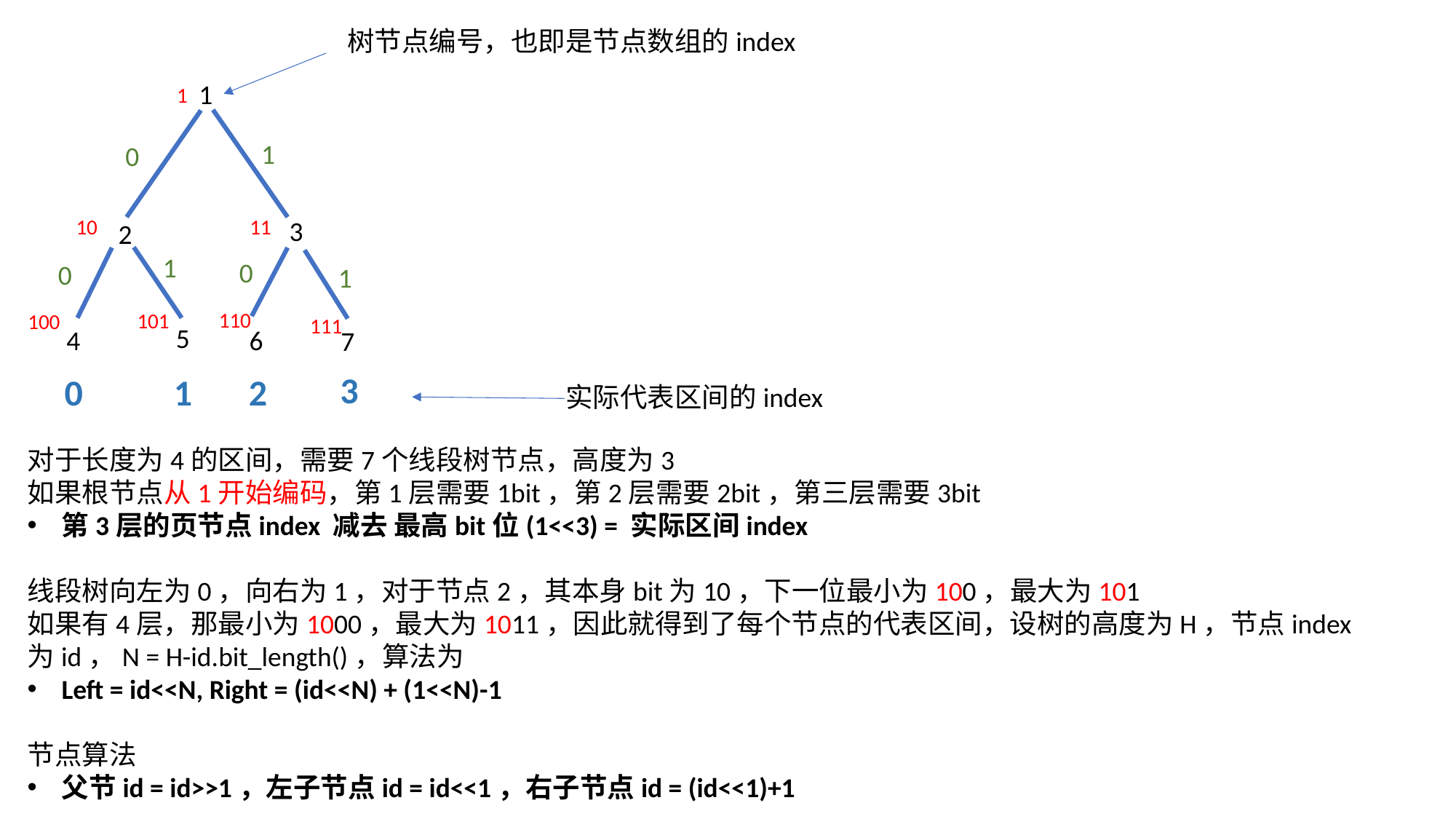

树节点编号，也即是节点数组的index
1
1
1
0
10
11
3
2
1
0
0
1
110
101
100
111
5
4
6
7
3
1
2
0
实际代表区间的index
对于长度为4的区间，需要7个线段树节点，高度为3
如果根节点从1开始编码，第1层需要1bit，第2层需要2bit，第三层需要3bit
第3层的页节点index 减去 最高bit位(1<<3) = 实际区间index

线段树向左为0，向右为1，对于节点2，其本身bit为10，下一位最小为100，最大为101
如果有4层，那最小为1000，最大为1011，因此就得到了每个节点的代表区间，设树的高度为H，节点index为id，N = H-id.bit_length()，算法为
Left = id<<N, Right = (id<<N) + (1<<N)-1

节点算法
父节id = id>>1，左子节点id = id<<1，右子节点id = (id<<1)+1